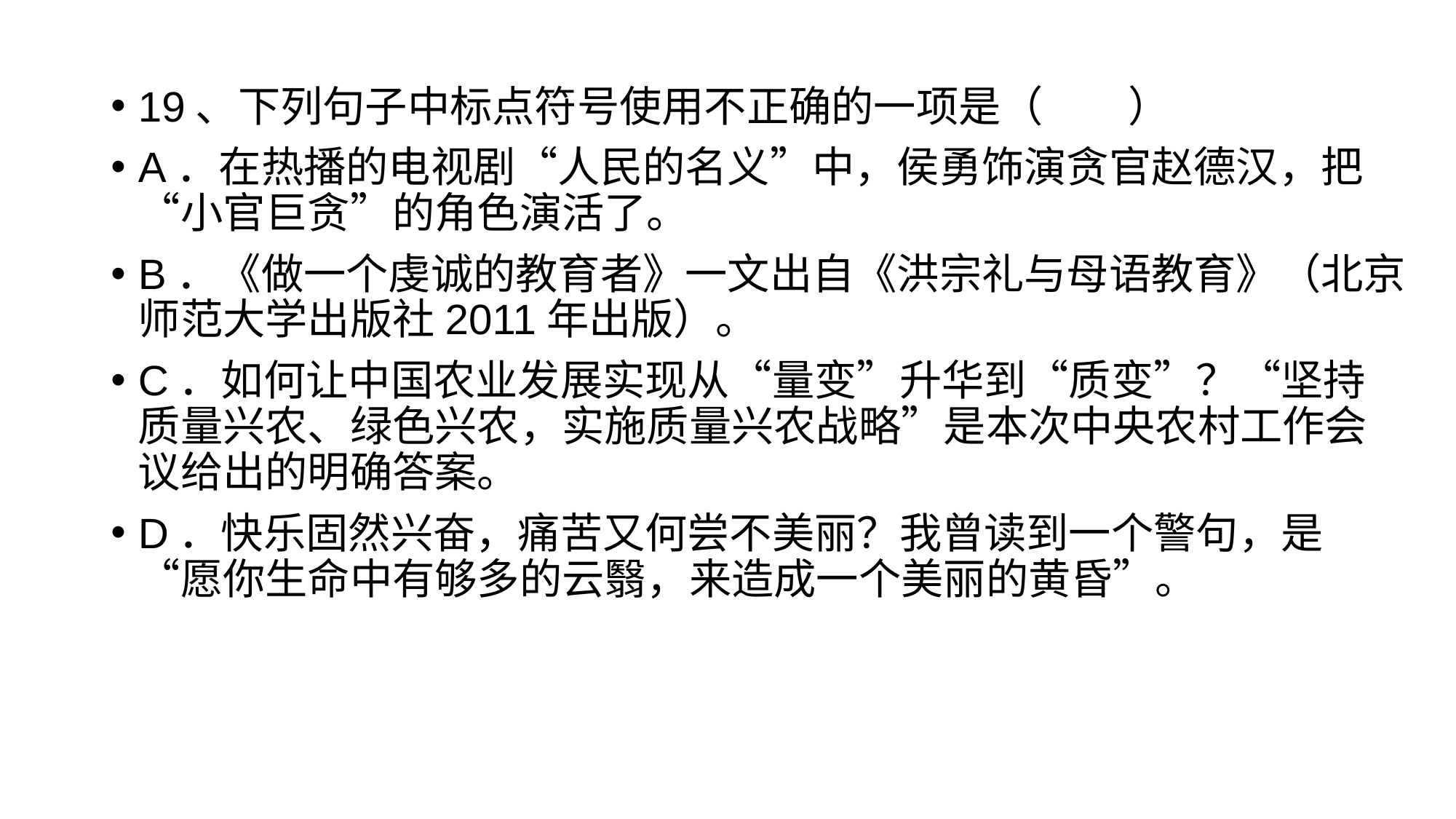

19、下列句子中标点符号使用不正确的一项是（　　）
A．在热播的电视剧“人民的名义”中，侯勇饰演贪官赵德汉，把“小官巨贪”的角色演活了。
B．《做一个虔诚的教育者》一文出自《洪宗礼与母语教育》（北京师范大学出版社2011年出版）。
C．如何让中国农业发展实现从“量变”升华到“质变”？“坚持质量兴农、绿色兴农，实施质量兴农战略”是本次中央农村工作会议给出的明确答案。
D．快乐固然兴奋，痛苦又何尝不美丽？我曾读到一个警句，是“愿你生命中有够多的云翳，来造成一个美丽的黄昏”。